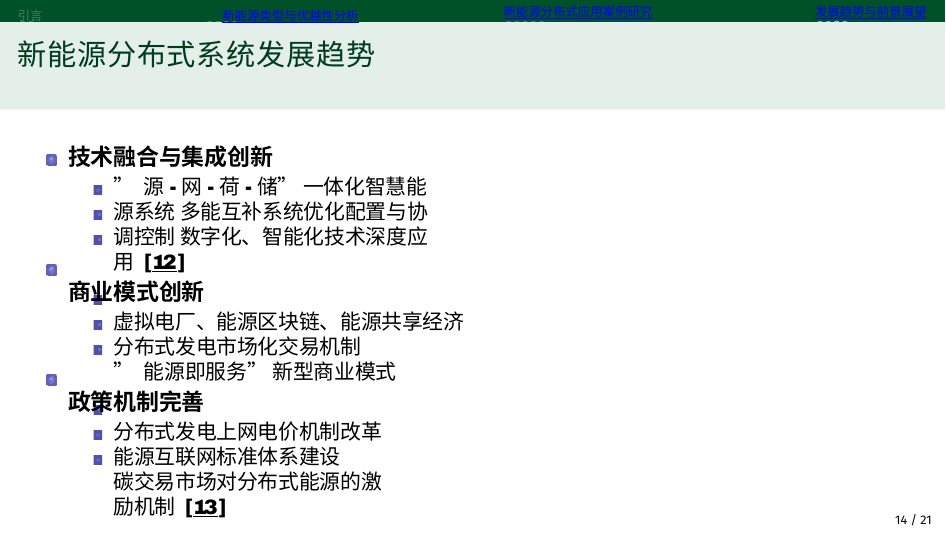

引言	新能源类型与优越性分析

新能源分布式系统发展趋势
新能源分布式应用案例研究
发展趋势与前景展望

技术融合与集成创新
” 源-网-荷-储” 一体化智慧能源系统 多能互补系统优化配置与协调控制 数字化、智能化技术深度应用 [12]
商业模式创新
虚拟电厂、能源区块链、能源共享经济 分布式发电市场化交易机制
” 能源即服务” 新型商业模式
政策机制完善
分布式发电上网电价机制改革 能源互联网标准体系建设
碳交易市场对分布式能源的激励机制 [13]

14 / 21